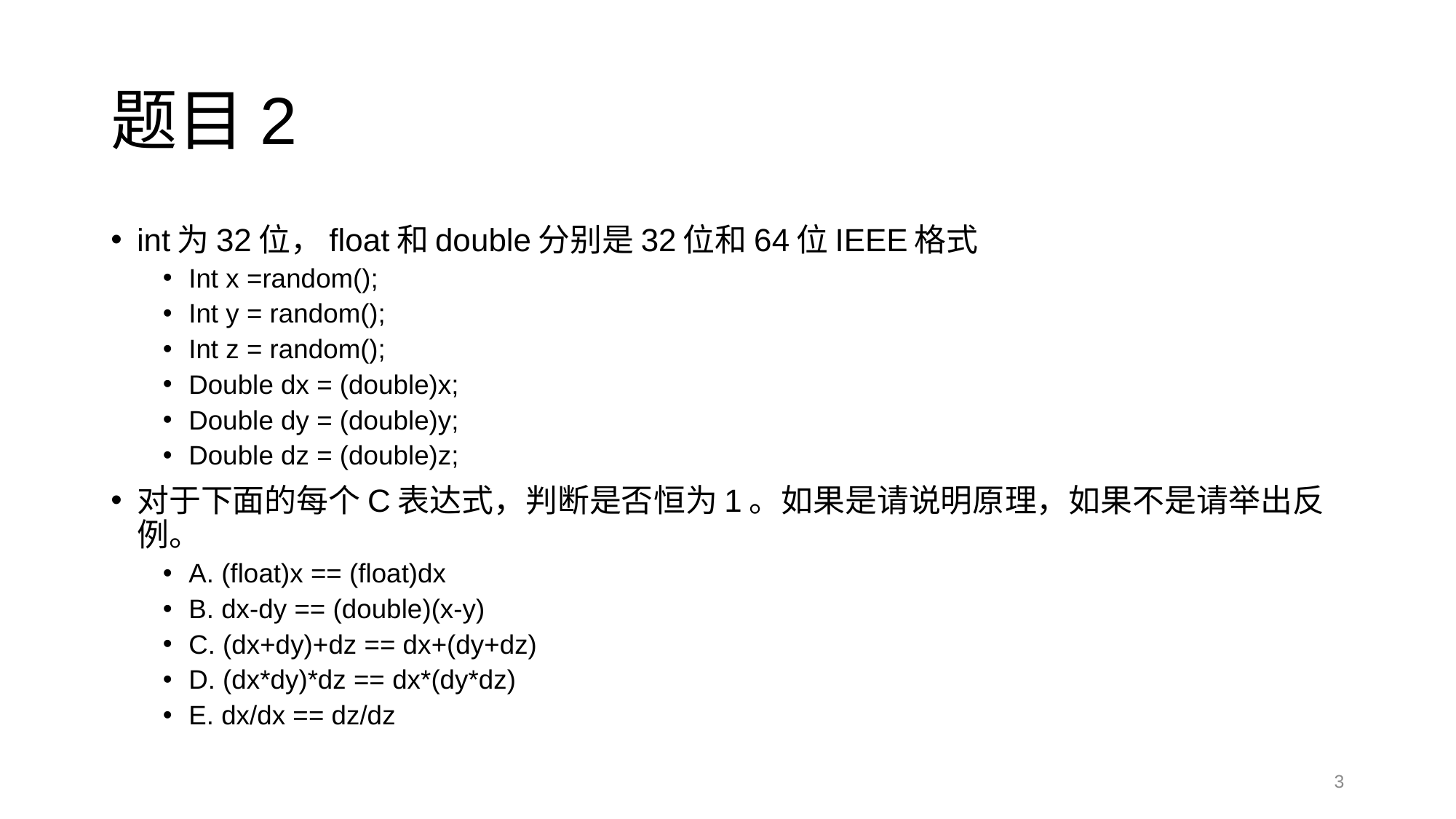

# 题目2
int为32位，float和double分别是32位和64位IEEE格式
Int x =random();
Int y = random();
Int z = random();
Double dx = (double)x;
Double dy = (double)y;
Double dz = (double)z;
对于下面的每个C表达式，判断是否恒为1。如果是请说明原理，如果不是请举出反例。
A. (float)x == (float)dx
B. dx-dy == (double)(x-y)
C. (dx+dy)+dz == dx+(dy+dz)
D. (dx*dy)*dz == dx*(dy*dz)
E. dx/dx == dz/dz
3